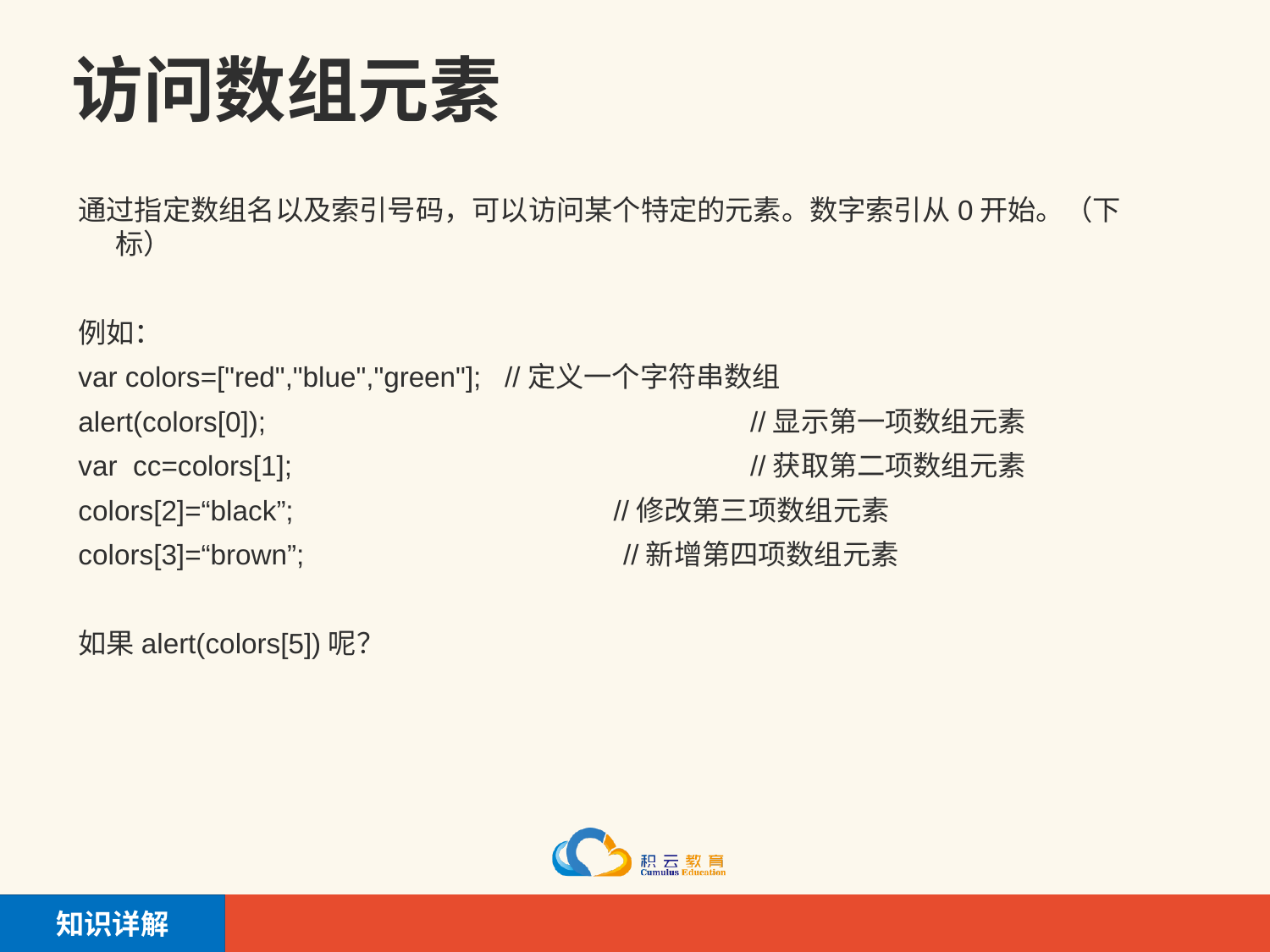

# 访问数组元素
通过指定数组名以及索引号码，可以访问某个特定的元素。数字索引从0开始。（下标）

例如：
var colors=["red","blue","green"];   //定义一个字符串数组
alert(colors[0]);				//显示第一项数组元素
var  cc=colors[1];				//获取第二项数组元素
colors[2]=“black”;		               //修改第三项数组元素
colors[3]=“brown”;			//新增第四项数组元素

如果alert(colors[5])呢？